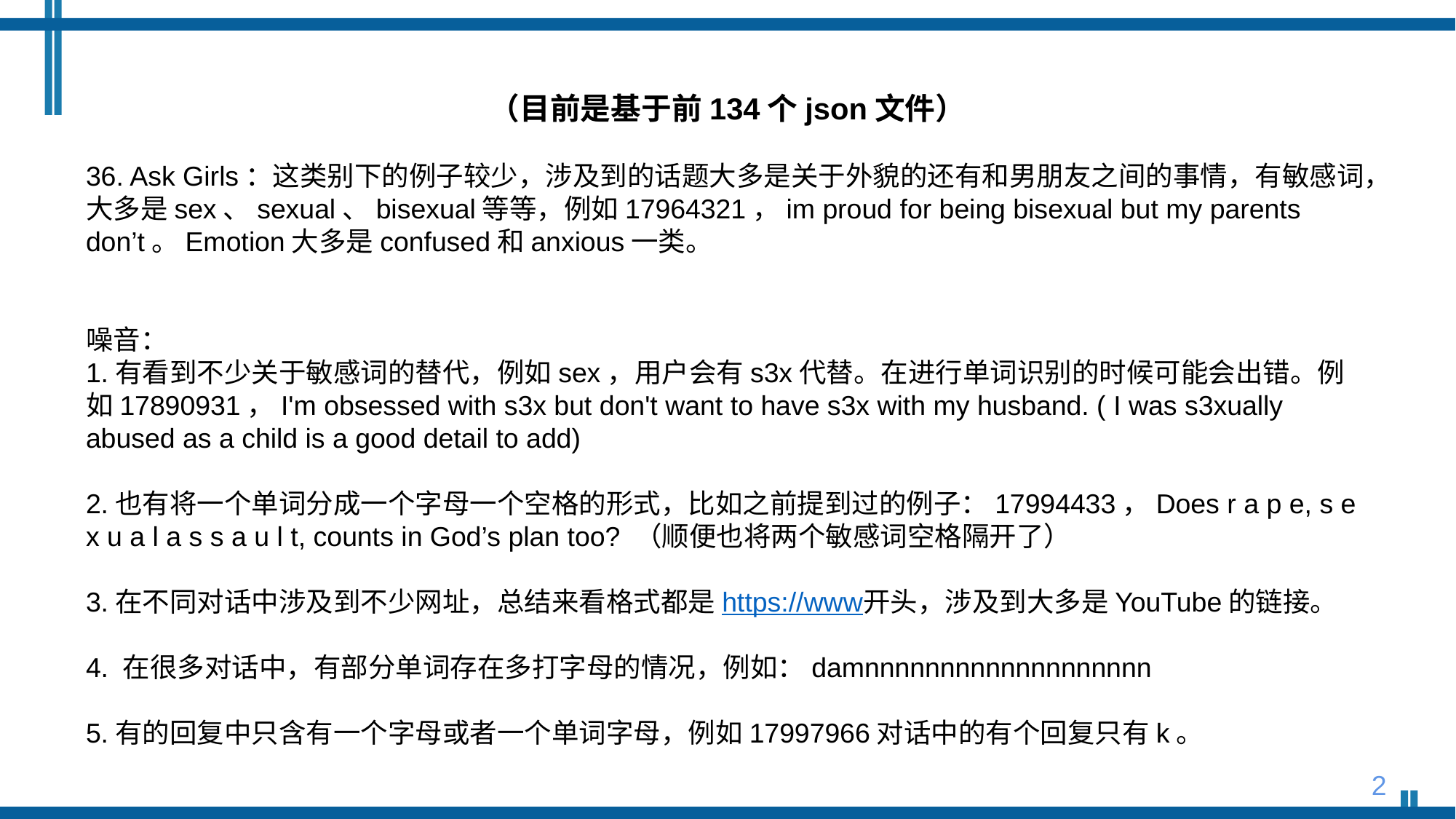

（目前是基于前134个json文件）

36. Ask Girls：这类别下的例子较少，涉及到的话题大多是关于外貌的还有和男朋友之间的事情，有敏感词，大多是sex、sexual、bisexual等等，例如17964321，im proud for being bisexual but my parents don’t。Emotion大多是confused和anxious一类。

噪音：
1.有看到不少关于敏感词的替代，例如sex，用户会有s3x代替。在进行单词识别的时候可能会出错。例如17890931，I'm obsessed with s3x but don't want to have s3x with my husband. ( I was s3xually abused as a child is a good detail to add)

2.也有将一个单词分成一个字母一个空格的形式，比如之前提到过的例子：17994433，Does r a p e, s e x u a l a s s a u l t, counts in God’s plan too? （顺便也将两个敏感词空格隔开了）

3.在不同对话中涉及到不少网址，总结来看格式都是https://www开头，涉及到大多是YouTube的链接。

4. 在很多对话中，有部分单词存在多打字母的情况，例如：damnnnnnnnnnnnnnnnnnnn

5.有的回复中只含有一个字母或者一个单词字母，例如17997966对话中的有个回复只有k。
2